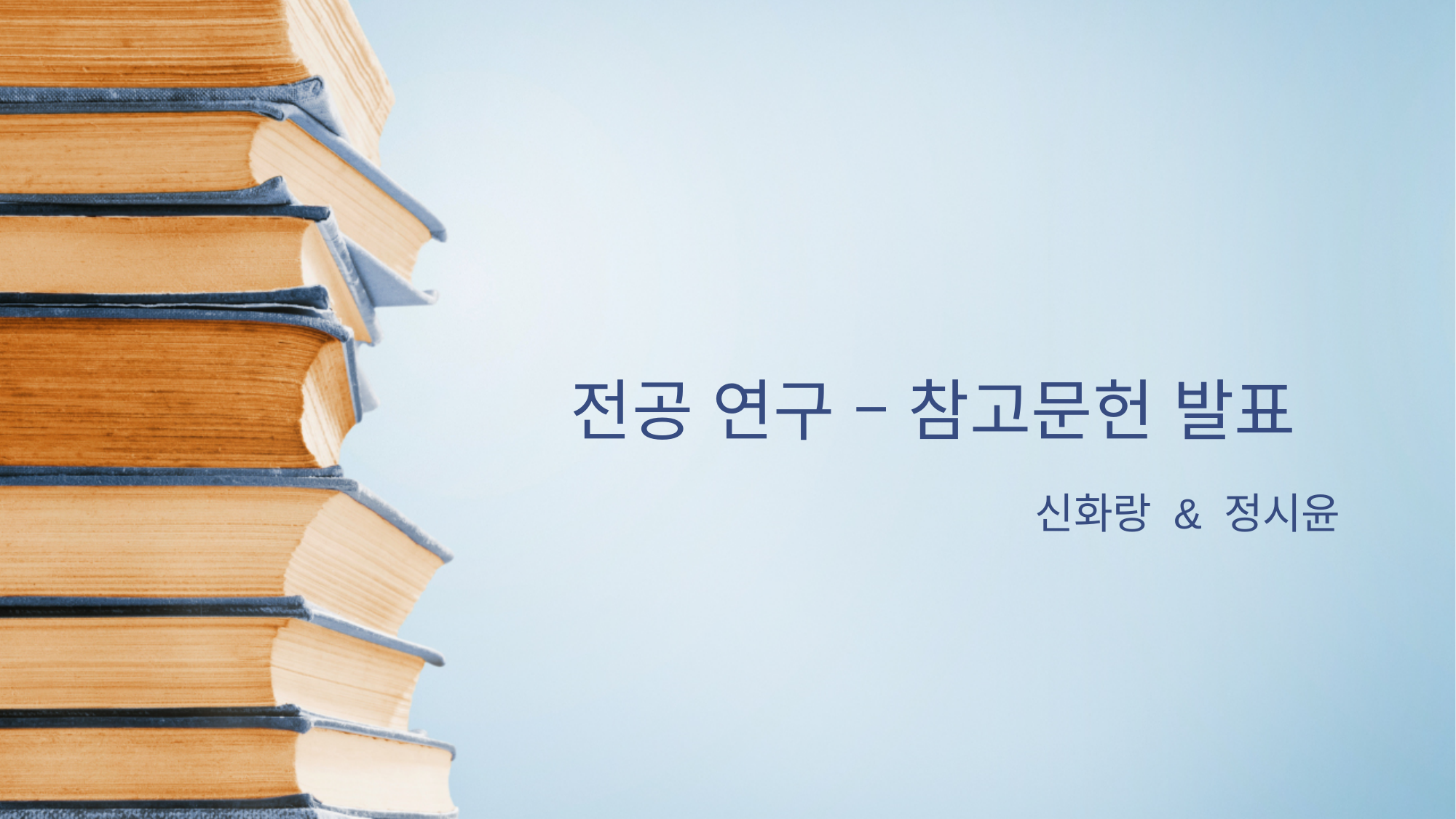

# 전공 연구 – 참고문헌 발표
신화랑 & 정시윤